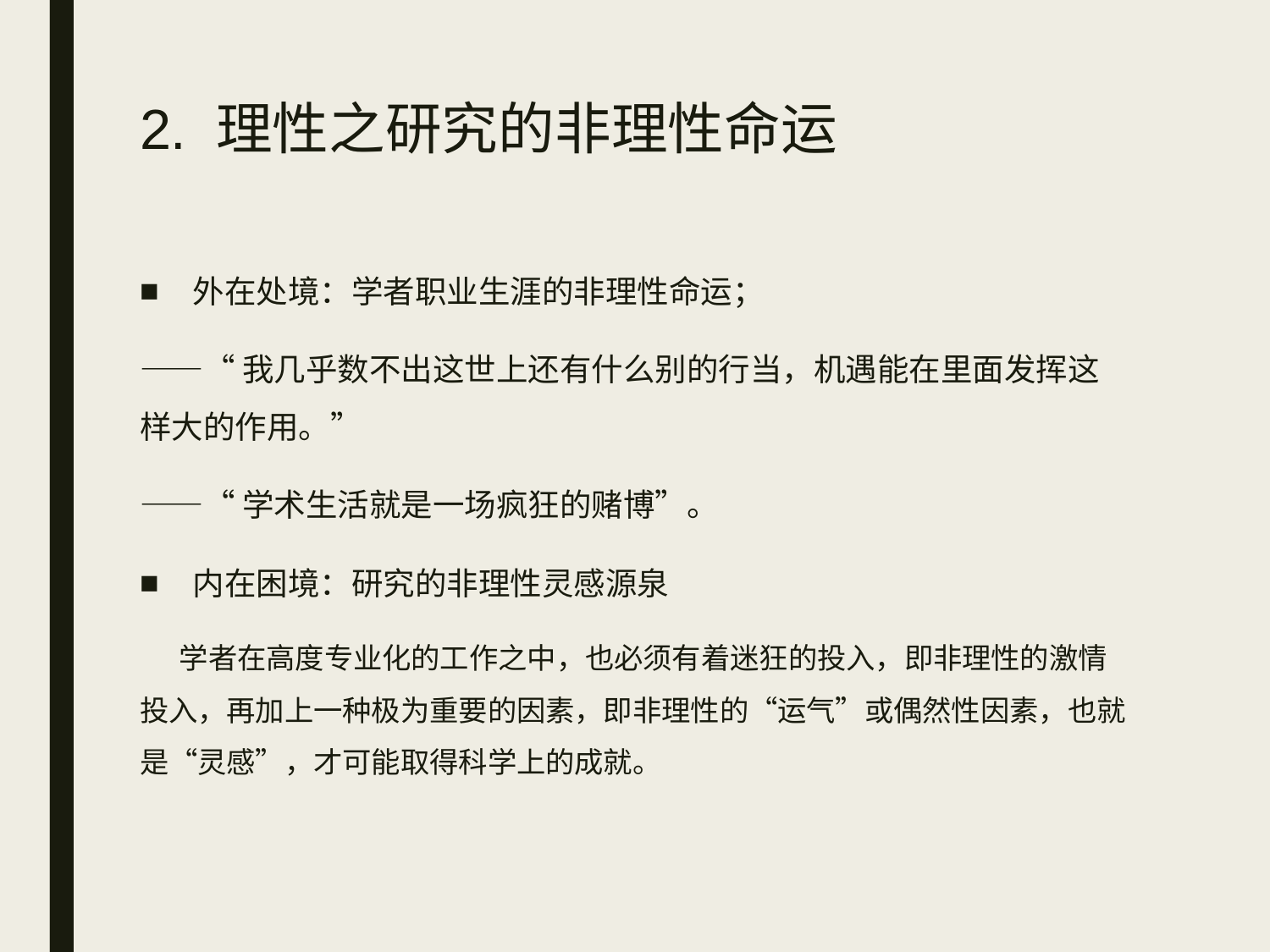

# 2. 理性之研究的非理性命运
外在处境：学者职业生涯的非理性命运；
——“我几乎数不出这世上还有什么别的行当，机遇能在里面发挥这样大的作用。”
——“学术生活就是一场疯狂的赌博”。
内在困境：研究的非理性灵感源泉
     学者在高度专业化的工作之中，也必须有着迷狂的投入，即非理性的激情投入，再加上一种极为重要的因素，即非理性的“运气”或偶然性因素，也就是“灵感”，才可能取得科学上的成就。